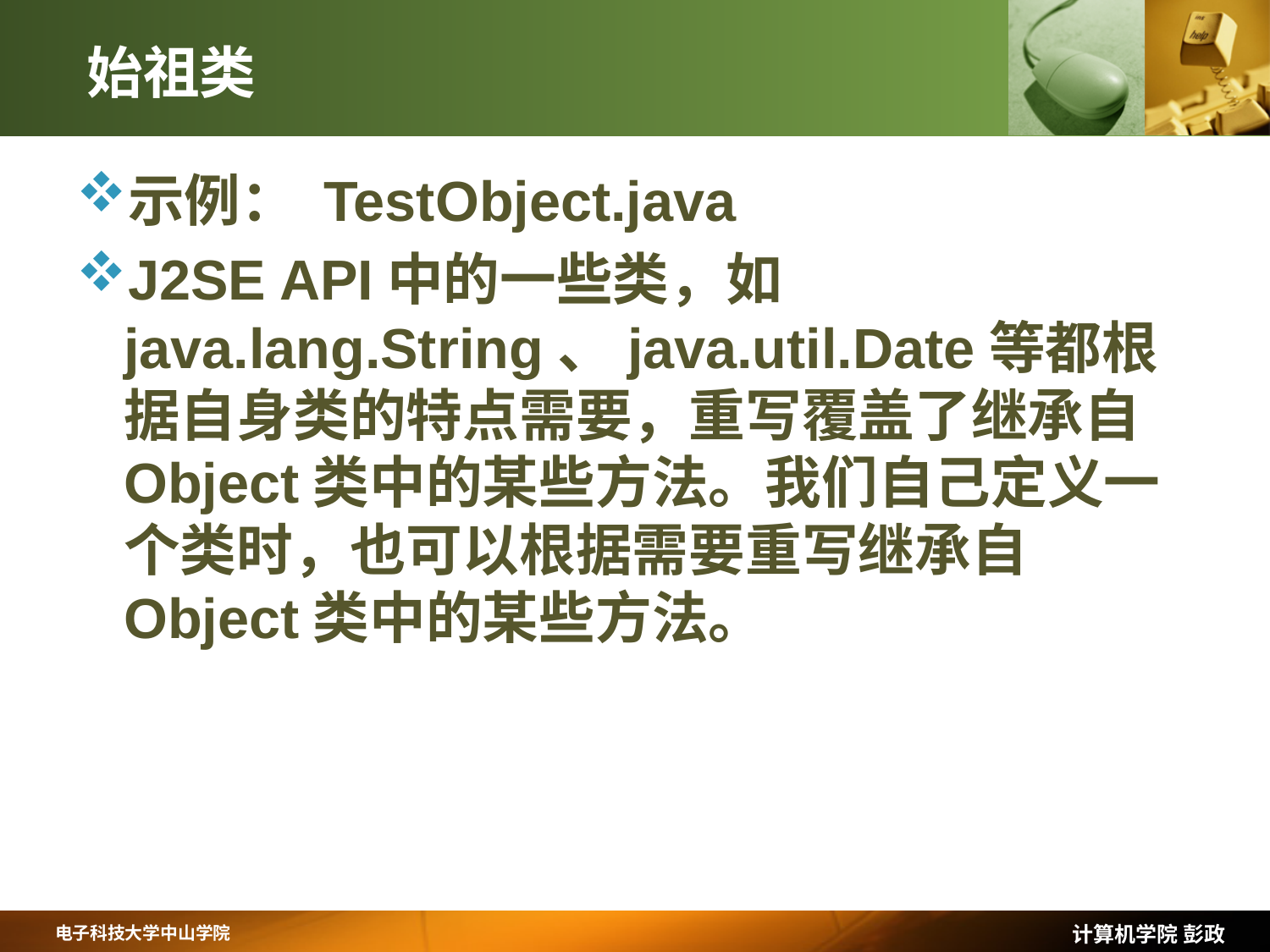

# 始祖类
示例： TestObject.java
J2SE API中的一些类，如java.lang.String、java.util.Date等都根据自身类的特点需要，重写覆盖了继承自Object类中的某些方法。我们自己定义一个类时，也可以根据需要重写继承自Object类中的某些方法。
计算机学院 彭政
电子科技大学中山学院